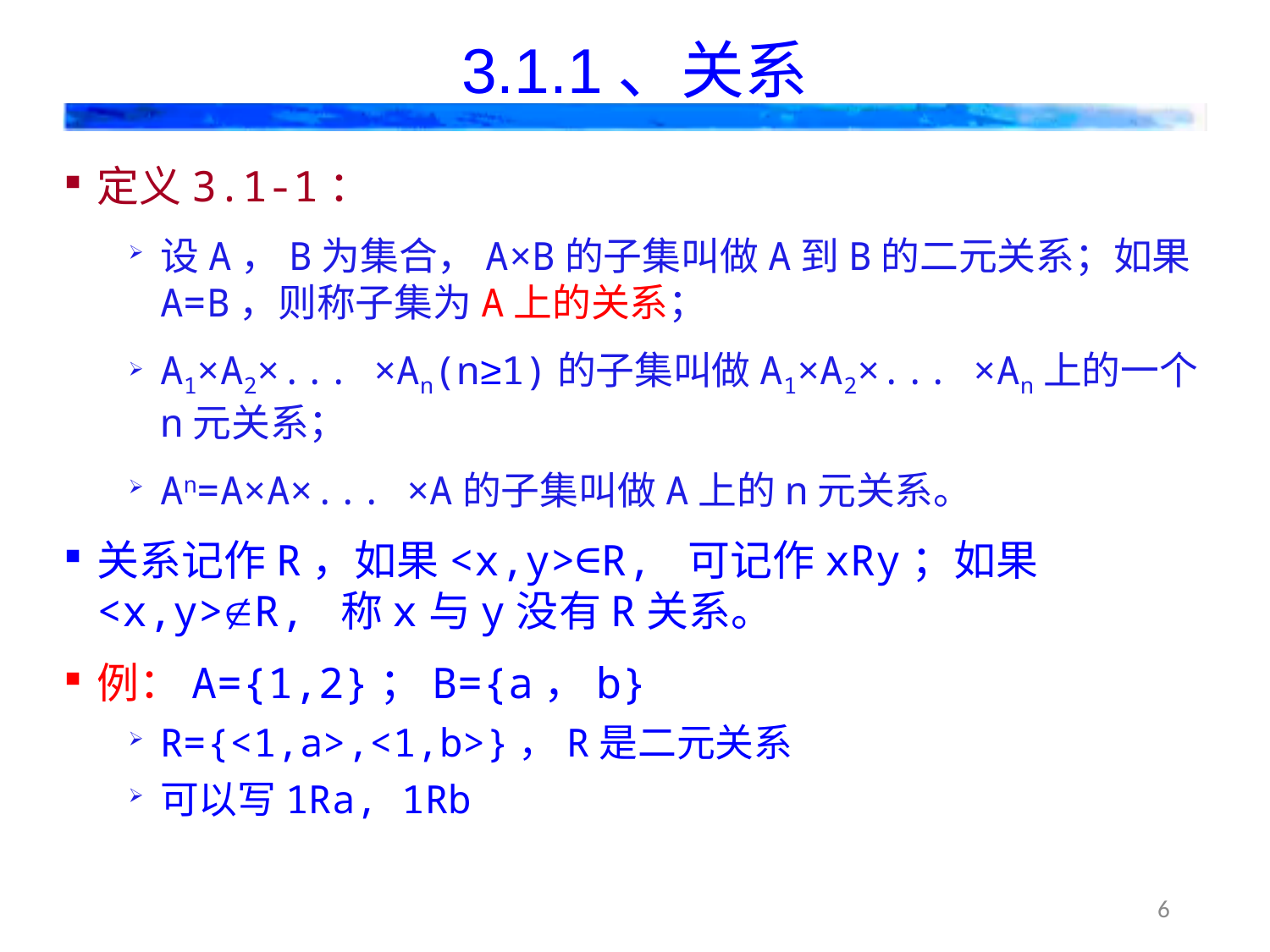

# 3.1.1、关系
定义3.1-1：
设A，B为集合，A×B的子集叫做A到B的二元关系；如果A=B，则称子集为A上的关系；
A1×A2×... ×An(n≥1)的子集叫做A1×A2×... ×An上的一个n元关系；
An=A×A×... ×A的子集叫做A上的n元关系。
关系记作R，如果<x,y>∈R, 可记作xRy；如果<x,y>∉R, 称x与y没有R关系。
例：A={1,2}；B={a，b}
R={<1,a>,<1,b>}，R是二元关系
可以写1Ra, 1Rb
6